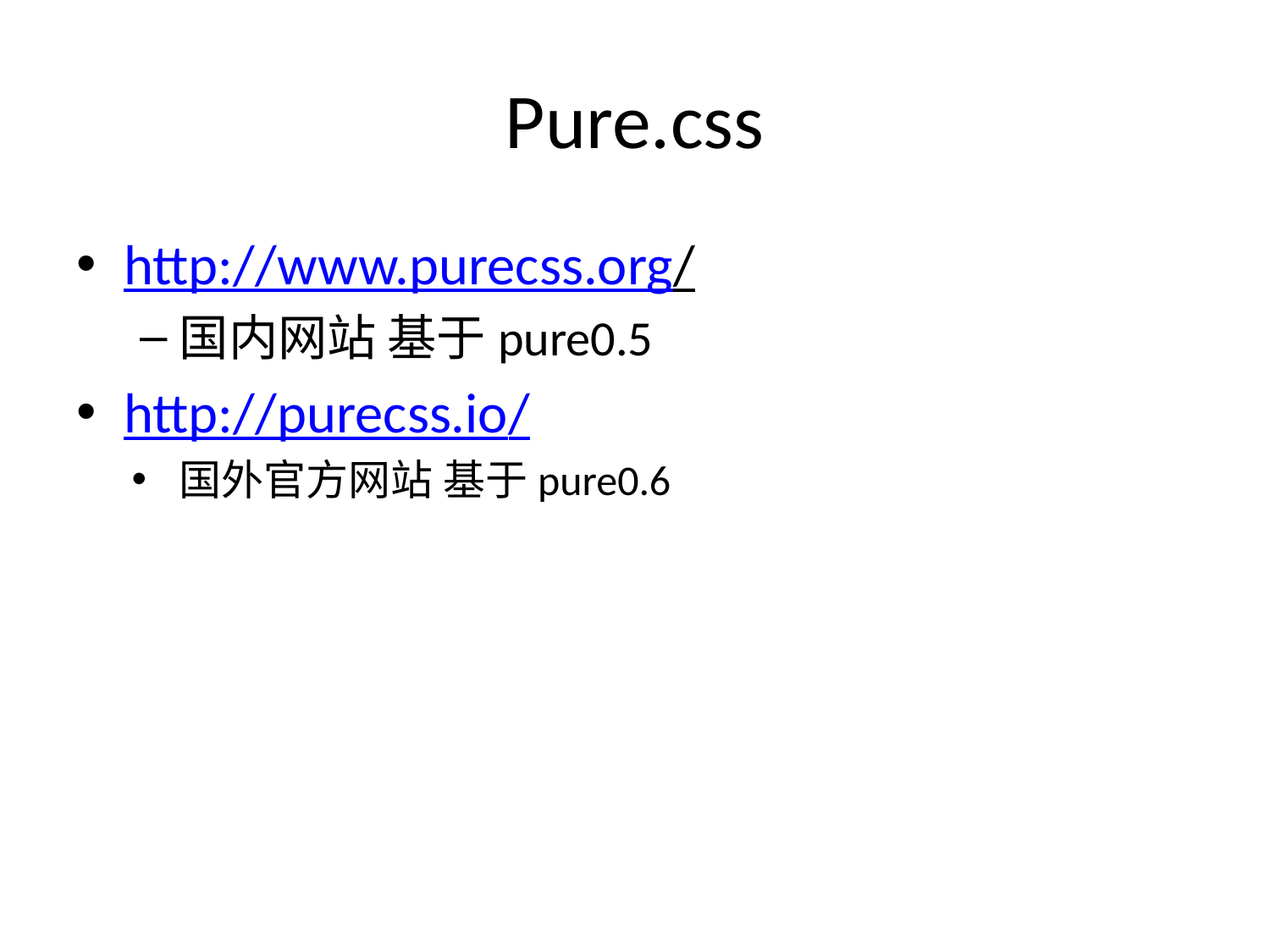

# Pure.css
http://www.purecss.org/
国内网站 基于pure0.5
http://purecss.io/
国外官方网站 基于pure0.6